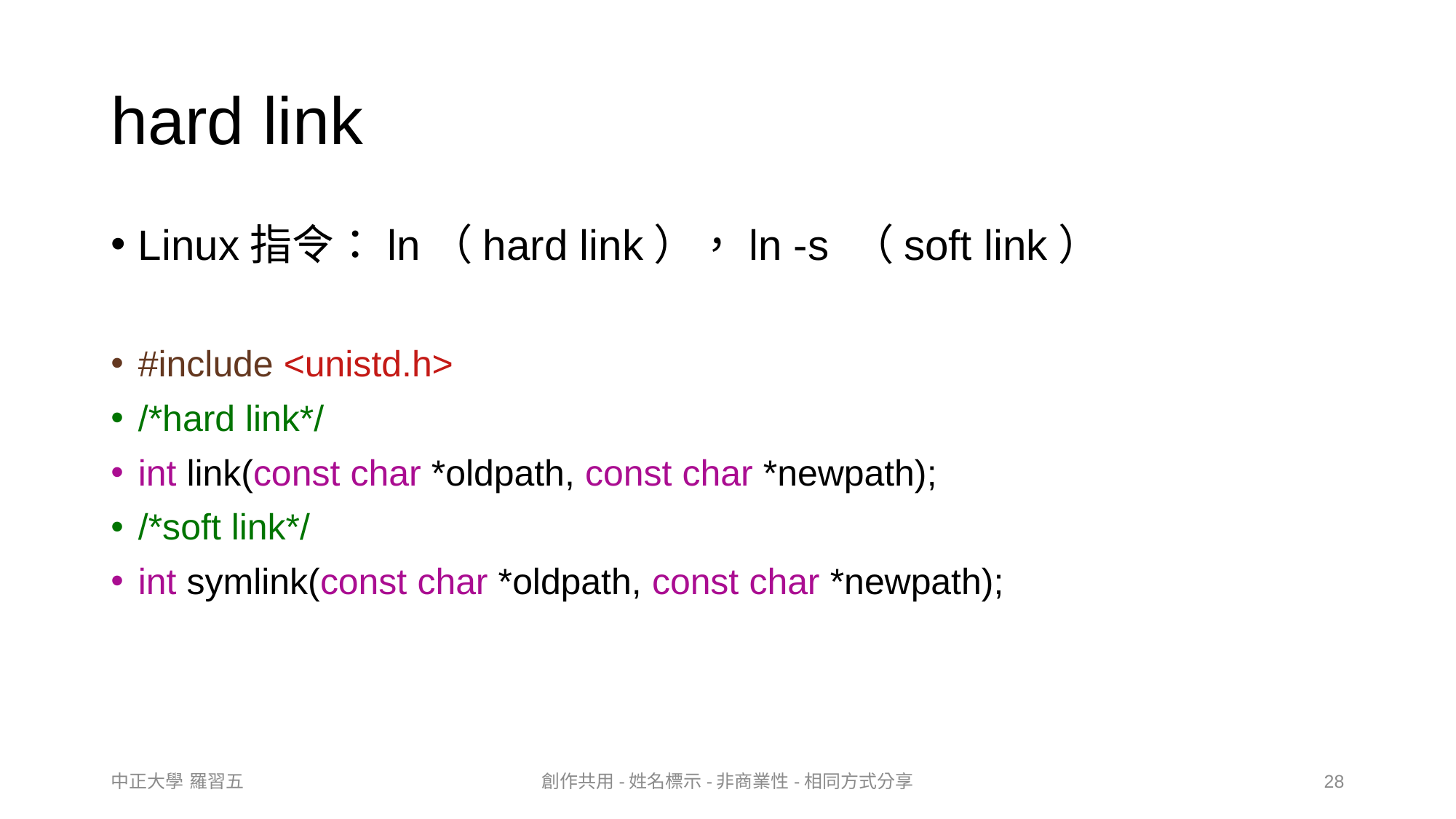

hard link
Linux指令：ln（hard link），ln -s （soft link）

#include <unistd.h>
/*hard link*/
int link(const char *oldpath, const char *newpath);
/*soft link*/
int symlink(const char *oldpath, const char *newpath);
中正大學 羅習五
創作共用-姓名標示-非商業性-相同方式分享
28